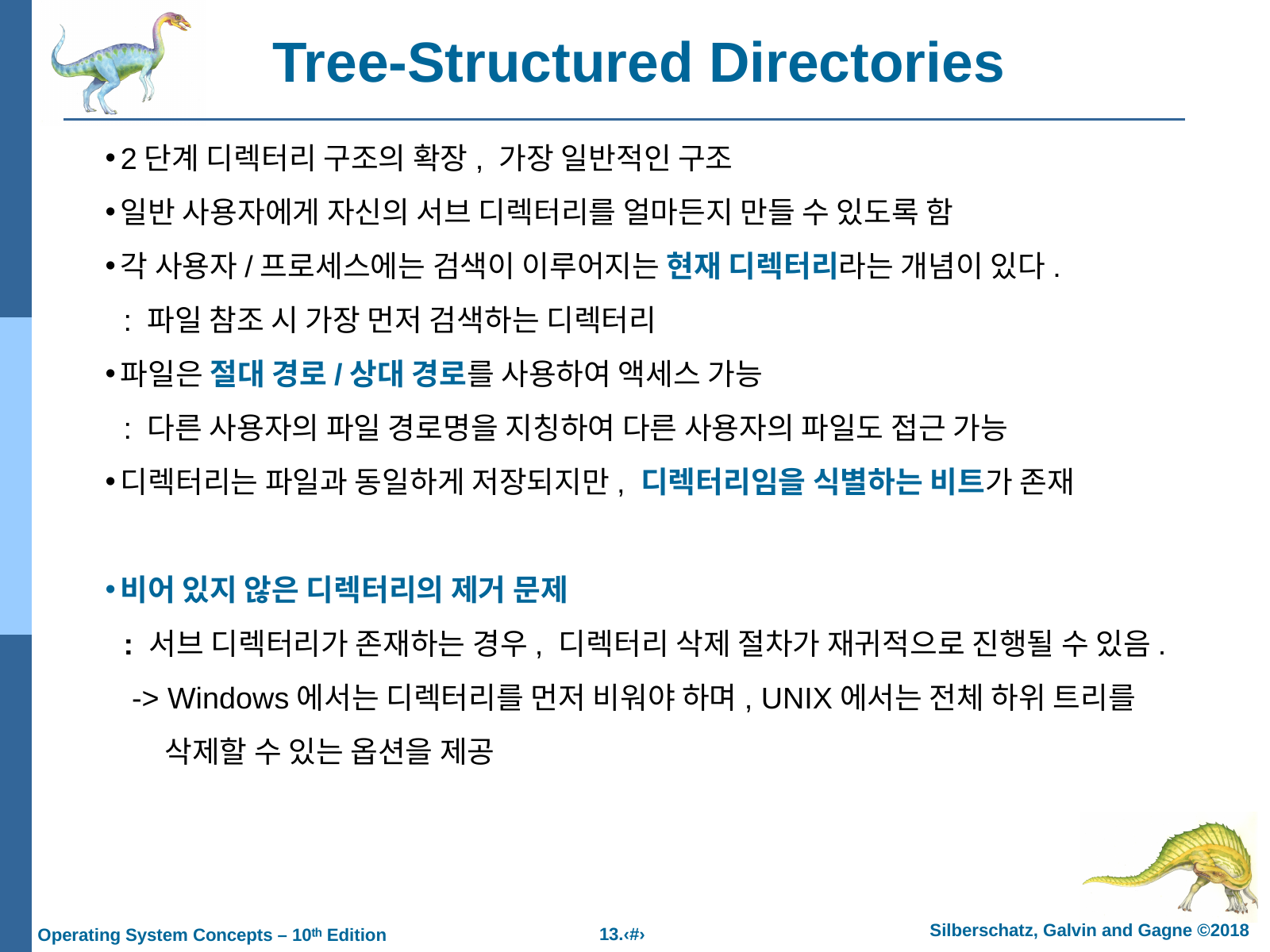

Tree-Structured Directories

2단계 디렉터리 구조의 확장, 가장 일반적인 구조
일반 사용자에게 자신의 서브 디렉터리를 얼마든지 만들 수 있도록 함
각 사용자/프로세스에는 검색이 이루어지는 현재 디렉터리라는 개념이 있다.
    : 파일 참조 시 가장 먼저 검색하는 디렉터리
파일은 절대 경로/상대 경로를 사용하여 액세스 가능
    : 다른 사용자의 파일 경로명을 지칭하여 다른 사용자의 파일도 접근 가능
디렉터리는 파일과 동일하게 저장되지만, 디렉터리임을 식별하는 비트가 존재

비어 있지 않은 디렉터리의 제거 문제
    : 서브 디렉터리가 존재하는 경우, 디렉터리 삭제 절차가 재귀적으로 진행될 수 있음.
     -> Windows에서는 디렉터리를 먼저 비워야 하며, UNIX에서는 전체 하위 트리를
          삭제할 수 있는 옵션을 제공

Silberschatz, Galvin and Gagne ©2018
13.‹#›
Operating System Concepts – 10ᵗʰ Edition